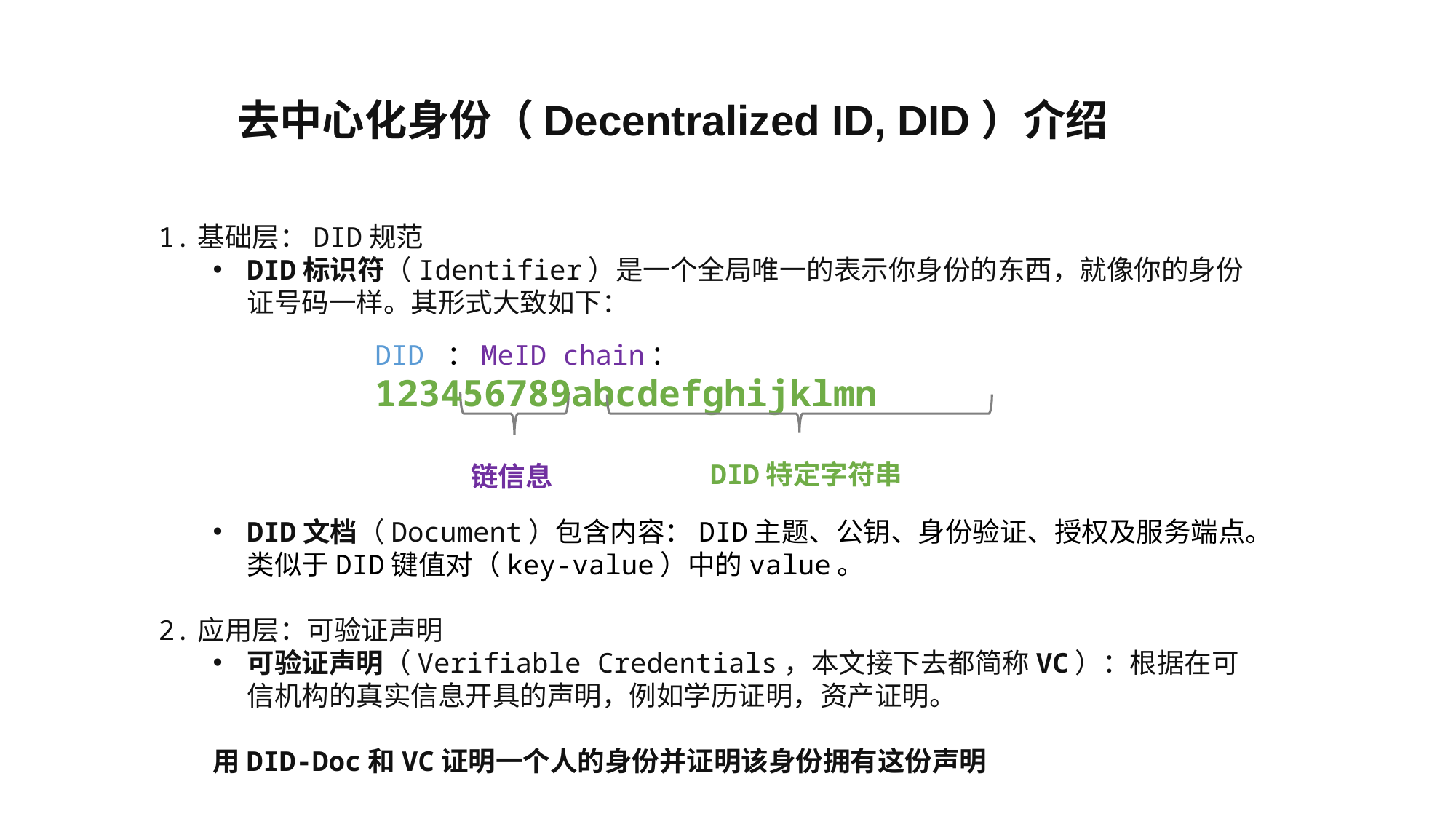

去中心化身份（Decentralized ID, DID）介绍
1.基础层：DID规范
DID标识符（Identifier）是一个全局唯一的表示你身份的东西，就像你的身份证号码一样。其形式大致如下：

DID文档（Document）包含内容：DID主题、公钥、身份验证、授权及服务端点。类似于DID键值对（key-value）中的value。

2.应用层：可验证声明
可验证声明（Verifiable Credentials，本文接下去都简称VC）：根据在可信机构的真实信息开具的声明，例如学历证明，资产证明。

用DID-Doc和VC证明一个人的身份并证明该身份拥有这份声明

DID ：MeID chain：123456789abcdefghijklmn

DID特定字符串
链信息